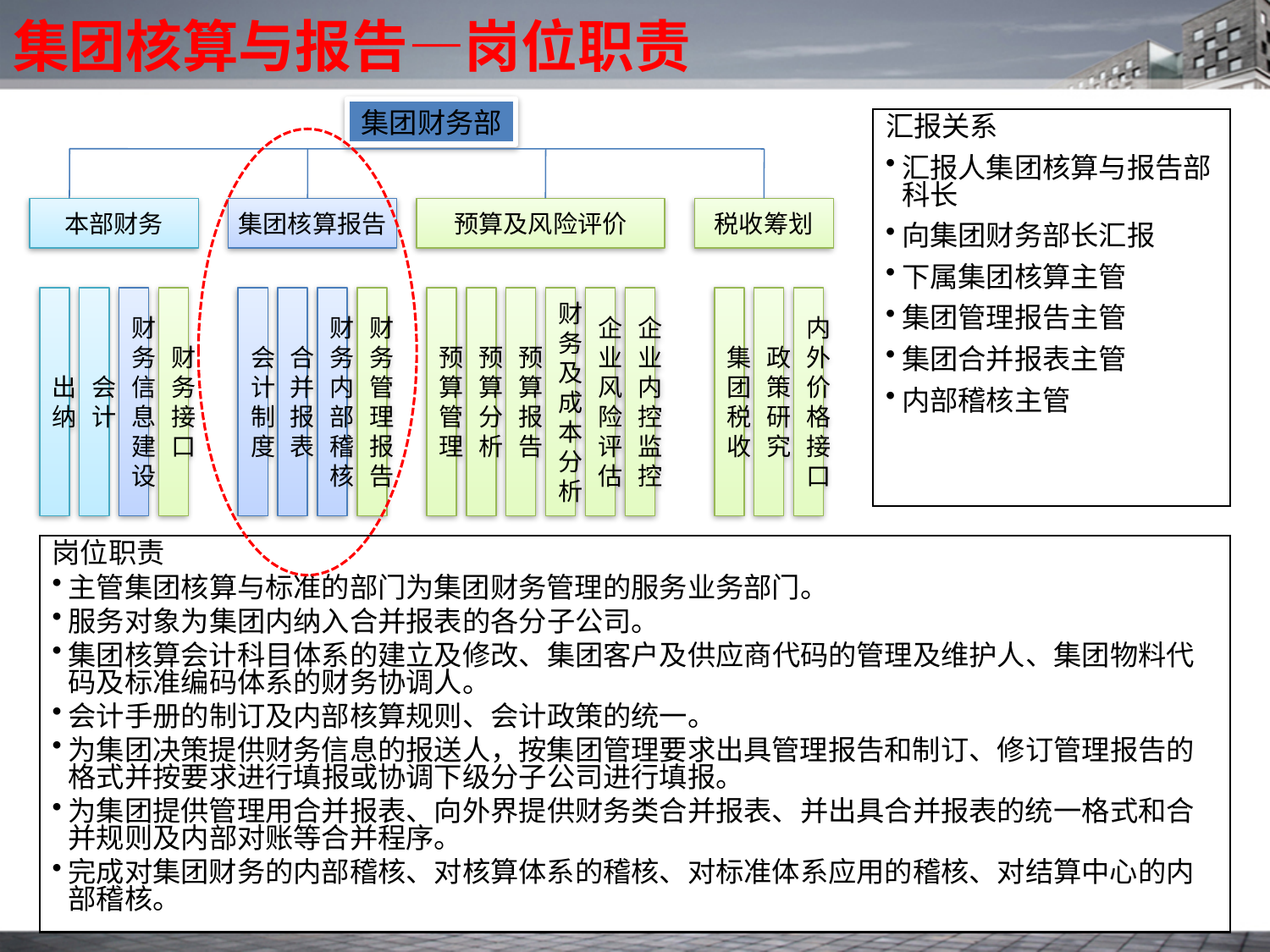

# 集团核算与报告—岗位职责
集团财务部
汇报关系
汇报人集团核算与报告部科长
向集团财务部长汇报
下属集团核算主管
集团管理报告主管
集团合并报表主管
内部稽核主管

本部财务
集团核算报告
预算及风险评价
税收筹划
出纳
会计
财务信息建设
财务接口
会计制度
合并报表
财务内部稽核
财务管理报告
预算管理
预算分析
预算报告
财务及成本分析
企业风险评估
企业内控监控
集团税收
政策研究
内外价格接口
岗位职责
主管集团核算与标准的部门为集团财务管理的服务业务部门。
服务对象为集团内纳入合并报表的各分子公司。
集团核算会计科目体系的建立及修改、集团客户及供应商代码的管理及维护人、集团物料代码及标准编码体系的财务协调人。
会计手册的制订及内部核算规则、会计政策的统一。
为集团决策提供财务信息的报送人，按集团管理要求出具管理报告和制订、修订管理报告的格式并按要求进行填报或协调下级分子公司进行填报。
为集团提供管理用合并报表、向外界提供财务类合并报表、并出具合并报表的统一格式和合并规则及内部对账等合并程序。
完成对集团财务的内部稽核、对核算体系的稽核、对标准体系应用的稽核、对结算中心的内部稽核。